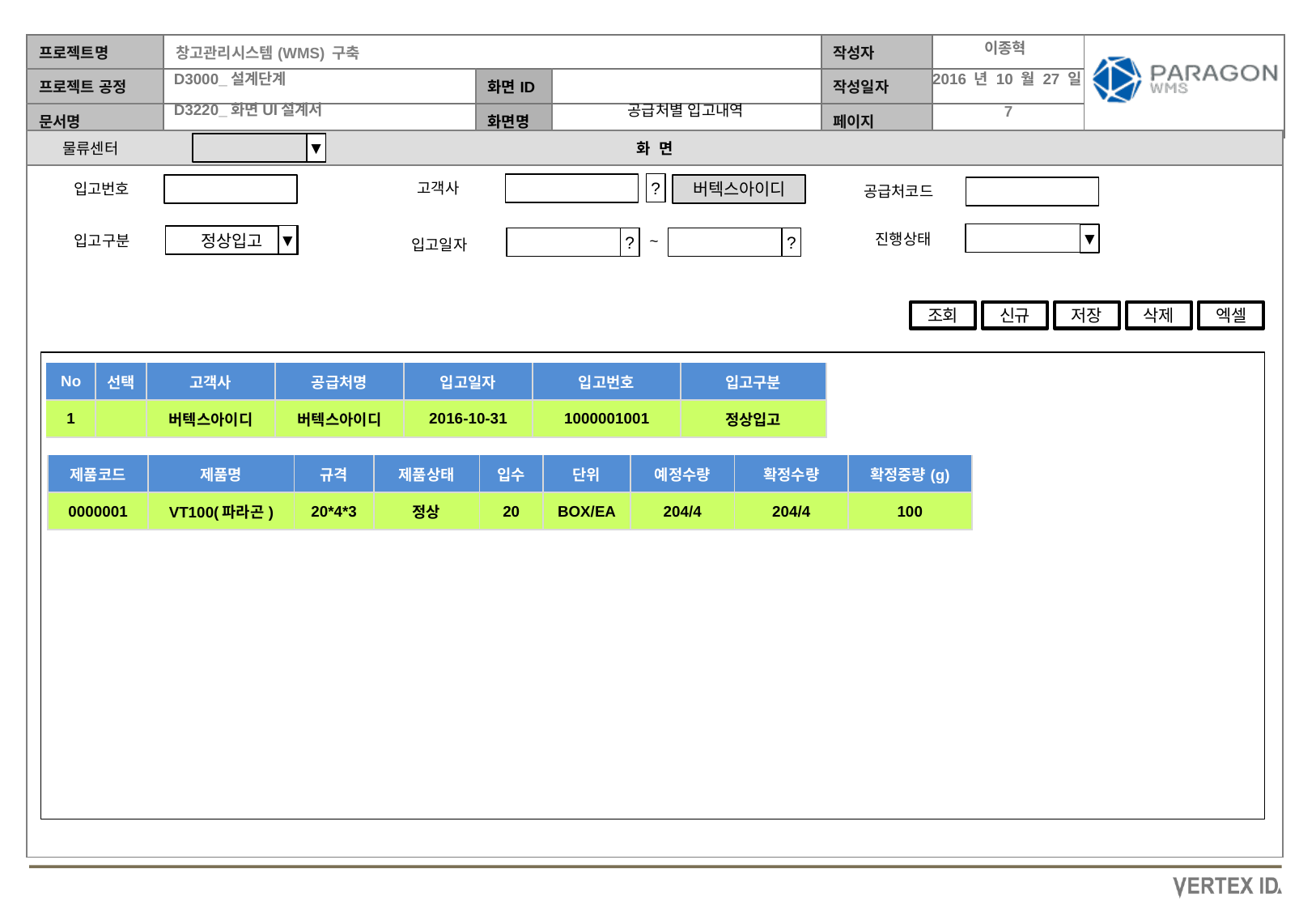

이종혁
2016 년 10 월 27 일
공급처별 입고내역
물류센터

▼
고객사
입고번호
?

버텍스아이디
공급처코드

진행상태

▼
▼
~
입고구분
정상입고

?

?
입고일자
조회
신규
저장
삭제
엑셀

| No | 선택 | 고객사 | 공급처명 | 입고일자 | 입고번호 | 입고구분 |
| --- | --- | --- | --- | --- | --- | --- |
| 1 |  | 버텍스아이디 | 버텍스아이디 | 2016-10-31 | 1000001001 | 정상입고 |
| 제품코드 | 제품명 | 규격 | 제품상태 | 입수 | 단위 | 예정수량 | 확정수량 | 확정중량(g) |
| --- | --- | --- | --- | --- | --- | --- | --- | --- |
| 0000001 | VT100(파라곤) | 20\*4\*3 | 정상 | 20 | BOX/EA | 204/4 | 204/4 | 100 |